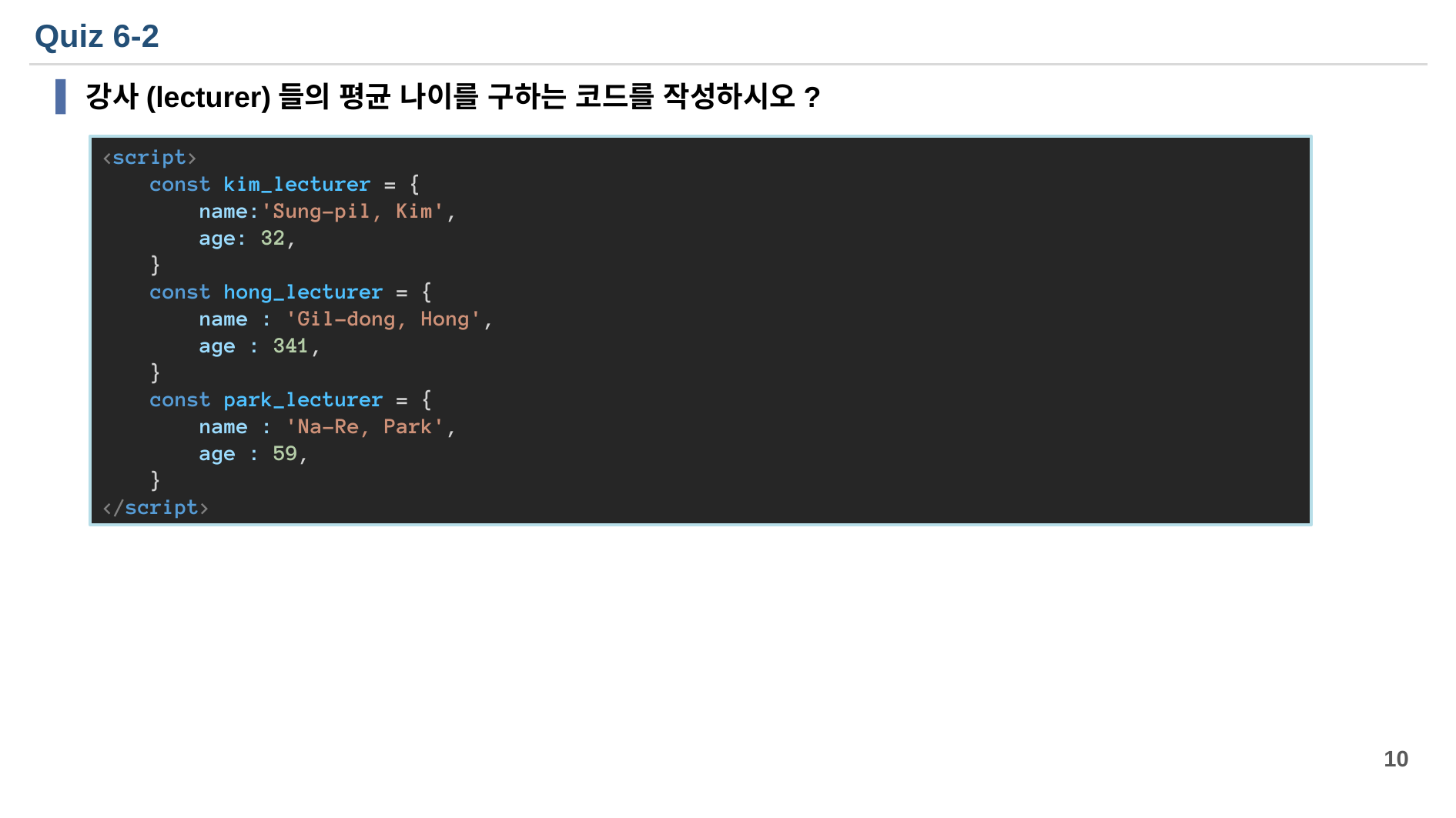

# Quiz 6-2
강사(lecturer)들의 평균 나이를 구하는 코드를 작성하시오?

<script>
    const kim_lecturer = {
        name:'Sung-pil, Kim',
        age: 32,
    }
    const hong_lecturer = {
        name : 'Gil-dong, Hong',
        age : 341,
    }
    const park_lecturer = {
        name : 'Na-Re, Park',
        age : 59,
    }
</script>
10